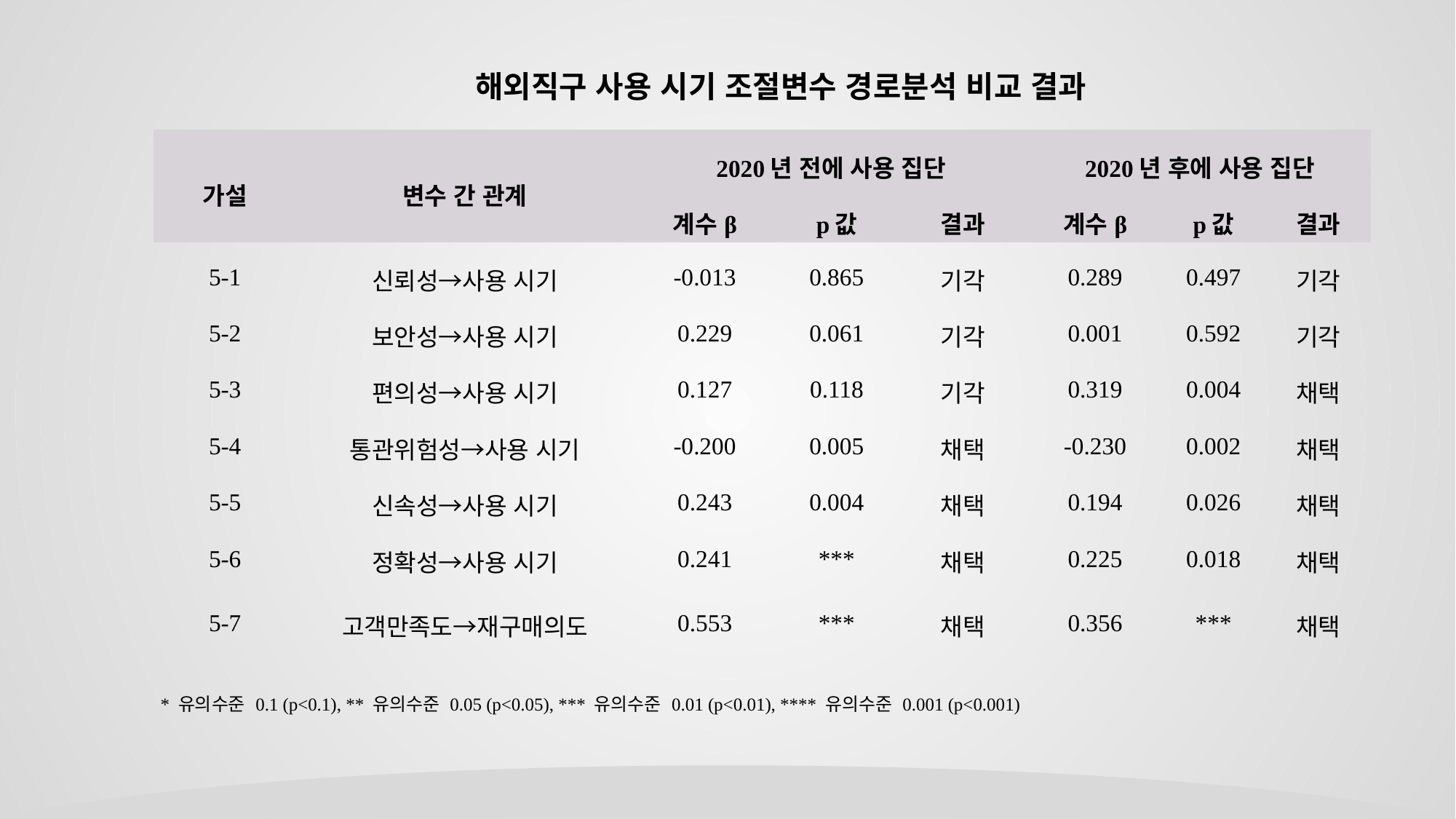

해외직구 사용 시기 조절변수 경로분석 비교 결과
| 가설 | 변수 간 관계 | 2020년 전에 사용 집단 |  |  | 2020년 후에 사용 집단 |  |  |
| --- | --- | --- | --- | --- | --- | --- | --- |
|  |  | 계수β | p값 | 결과 | 계수β | p값 | 결과 |
| 5-1 | 신뢰성→사용 시기 | -0.013 | 0.865 | 기각 | 0.289 | 0.497 | 기각 |
| 5-2 | 보안성→사용 시기 | 0.229 | 0.061 | 기각 | 0.001 | 0.592 | 기각 |
| 5-3 | 편의성→사용 시기 | 0.127 | 0.118 | 기각 | 0.319 | 0.004 | 채택 |
| 5-4 | 통관위험성→사용 시기 | -0.200 | 0.005 | 채택 | -0.230 | 0.002 | 채택 |
| 5-5 | 신속성→사용 시기 | 0.243 | 0.004 | 채택 | 0.194 | 0.026 | 채택 |
| 5-6 | 정확성→사용 시기 | 0.241 | \*\*\* | 채택 | 0.225 | 0.018 | 채택 |
| 5-7 | 고객만족도→재구매의도 | 0.553 | \*\*\* | 채택 | 0.356 | \*\*\* | 채택 |
| \* 유의수준 0.1 (p<0.1), \*\* 유의수준 0.05 (p<0.05), \*\*\* 유의수준 0.01 (p<0.01), \*\*\*\* 유의수준 0.001 (p<0.001) |  |  |  |  |  |  |  |